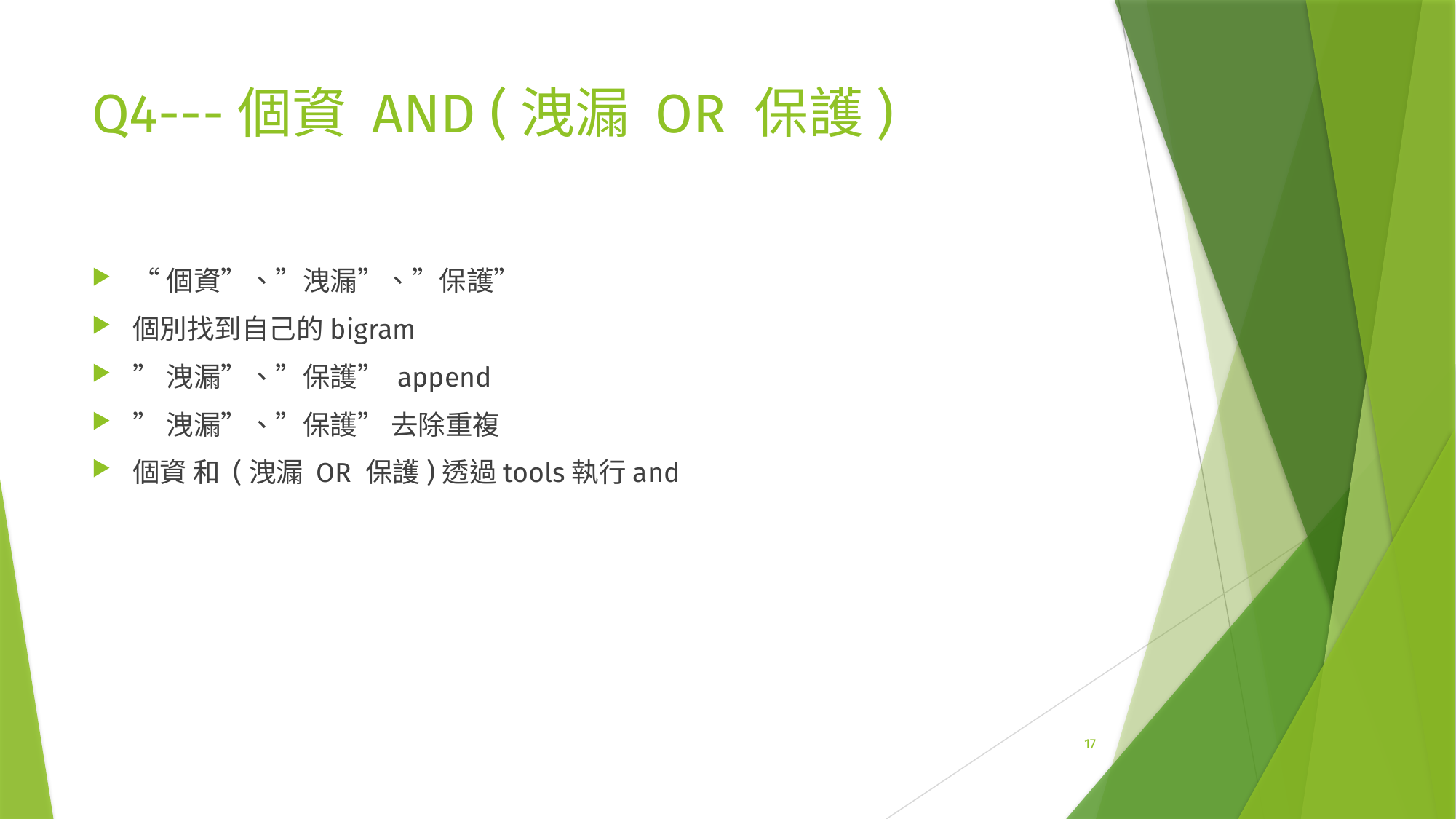

# Q4---個資 AND (洩漏 OR 保護)
“個資”、”洩漏”、”保護”
個別找到自己的bigram
”洩漏”、”保護” append
”洩漏”、”保護” 去除重複
個資 和 (洩漏 OR 保護)透過tools執行and

17